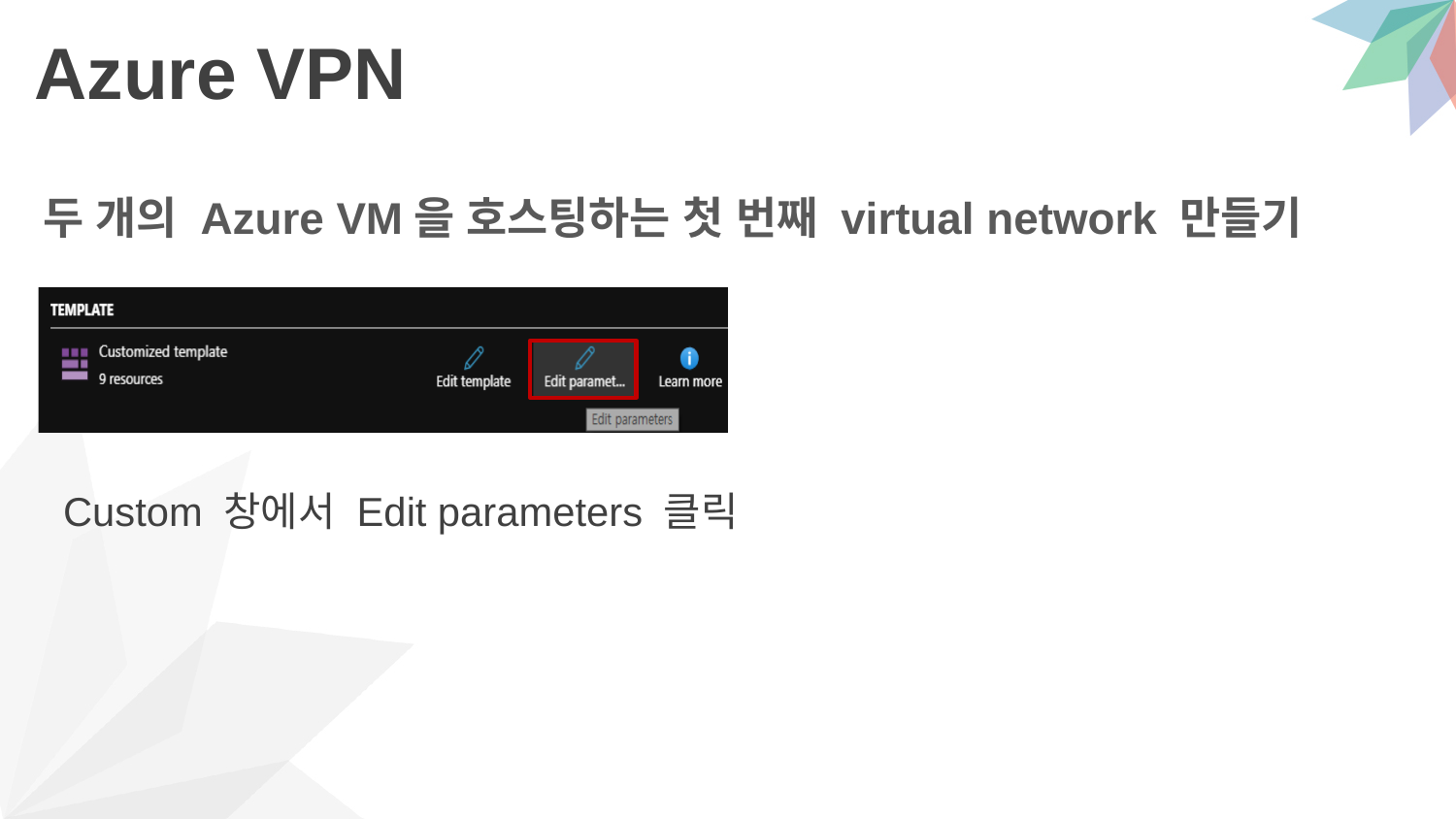

# Azure VPN
두 개의 Azure VM을 호스팅하는 첫 번째 virtual network 만들기
Custom 창에서 Edit parameters 클릭